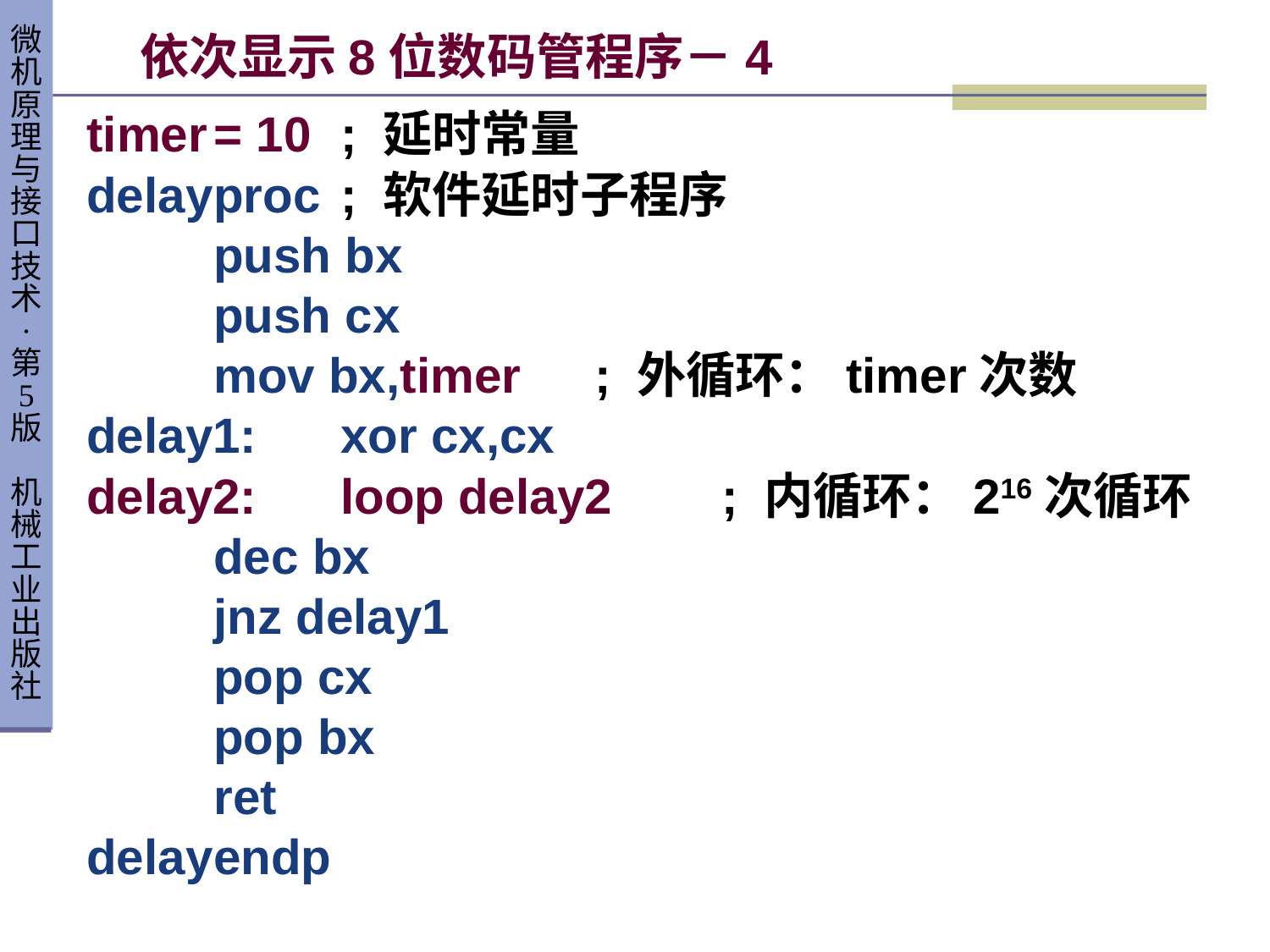

# 依次显示8位数码管程序－4
timer	= 10	; 延时常量
delay	proc	; 软件延时子程序
	push bx
	push cx
	mov bx,timer	; 外循环：timer次数
delay1:	xor cx,cx
delay2:	loop delay2	; 内循环：216次循环
	dec bx
	jnz delay1
	pop cx
	pop bx
	ret
delay	endp